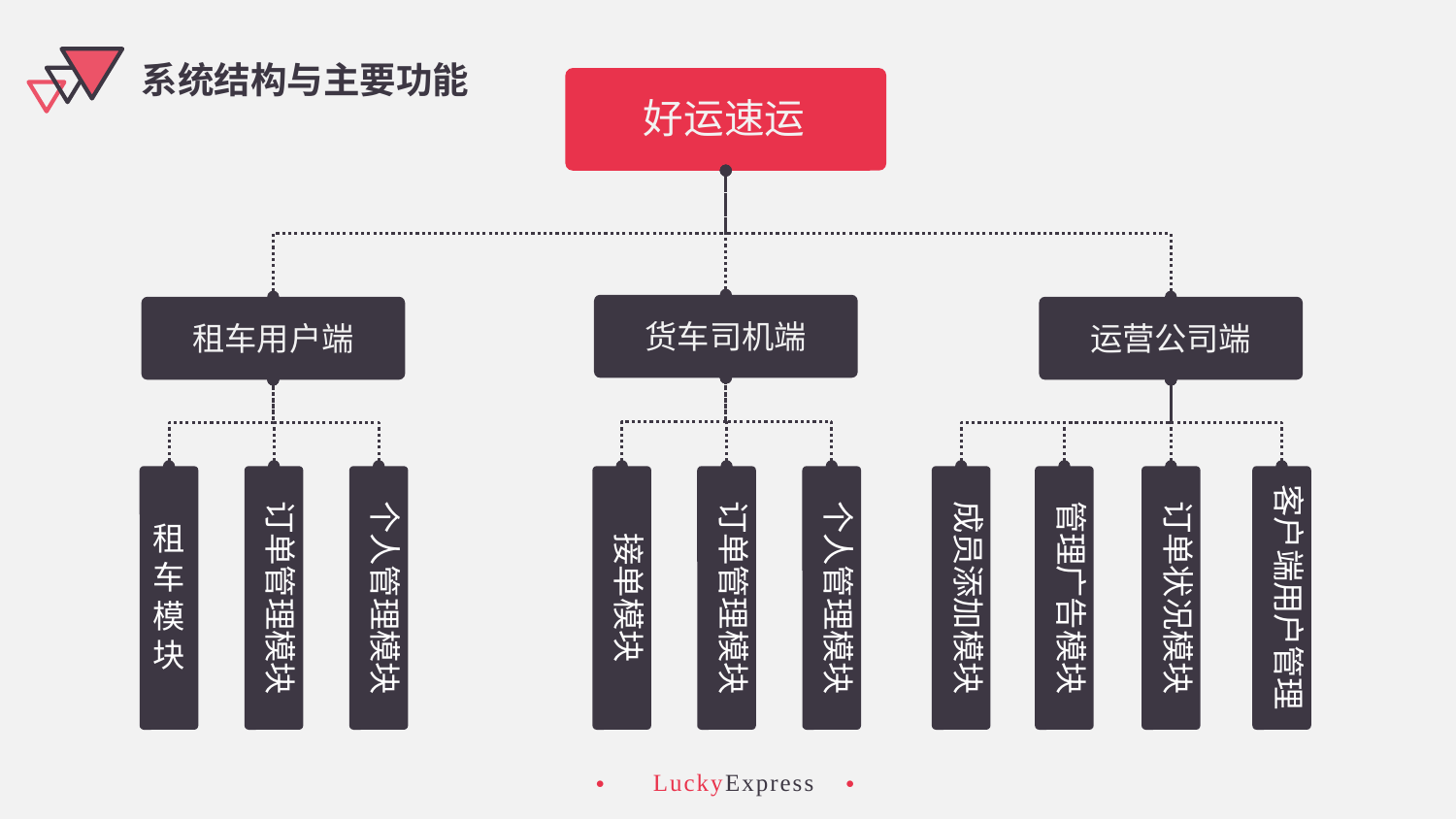

系统结构与主要功能

好运速运

货车司机端

运营公司端

租车用户端
接单模块

订单管理模块

个人管理模块

成员添加模块

管理广告模块

订单状况模块

客户端用户管理

订单管理模块

个人管理模块

租
车
模
块